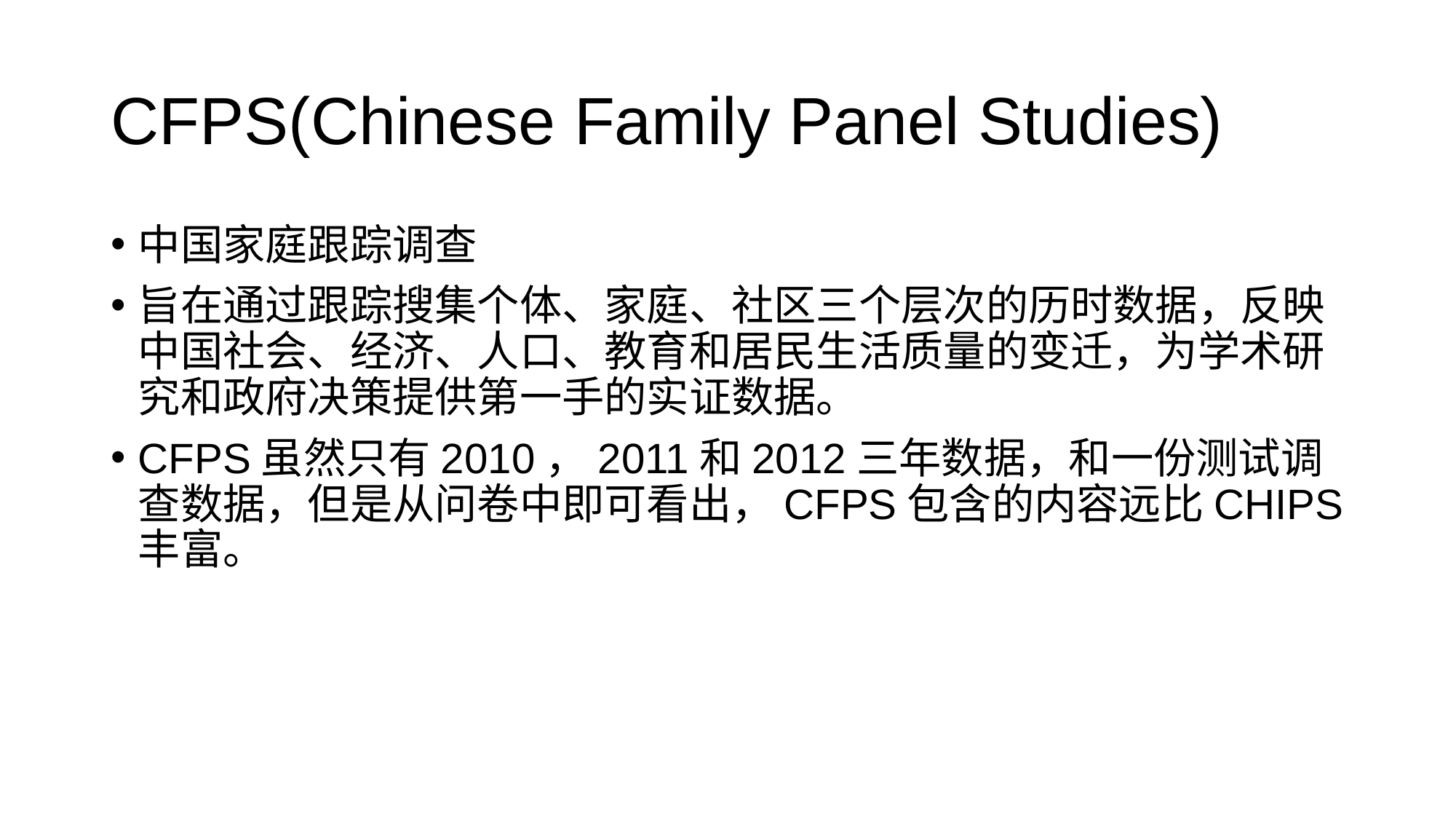

# CFPS(Chinese Family Panel Studies)
中国家庭跟踪调查
旨在通过跟踪搜集个体、家庭、社区三个层次的历时数据，反映中国社会、经济、人口、教育和居民生活质量的变迁，为学术研究和政府决策提供第一手的实证数据。
CFPS虽然只有2010，2011和2012三年数据，和一份测试调查数据，但是从问卷中即可看出，CFPS包含的内容远比CHIPS丰富。